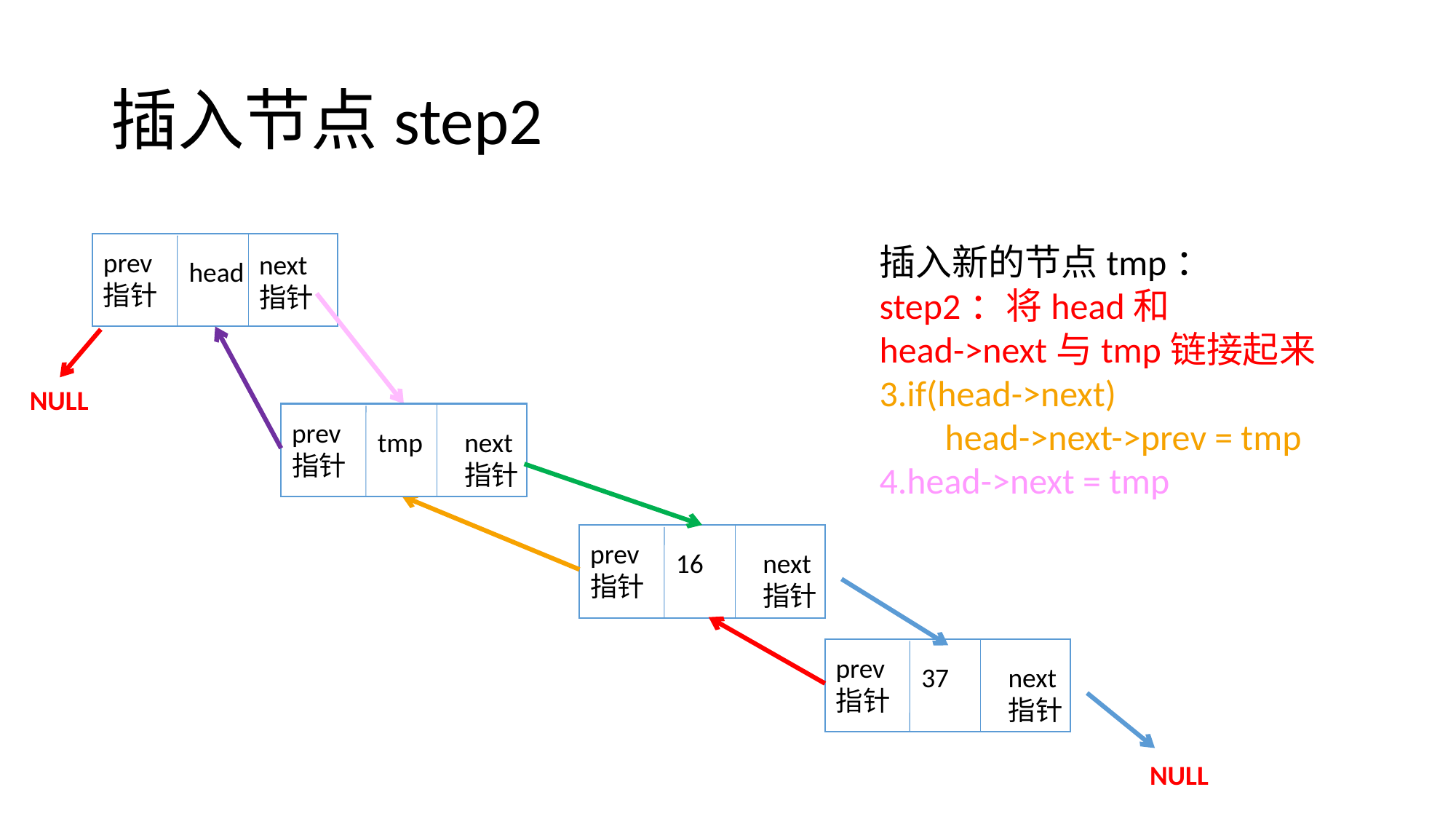

# 插入节点step2

prev指针
next指针
head
插入新的节点tmp：
step2：将head和
head->next与tmp链接起来
3.if(head->next)
        head->next->prev = tmp
4.head->next = tmp
NULL

prev指针
tmp

next指针

prev指针
16

next指针

prev指针
37
next指针
NULL